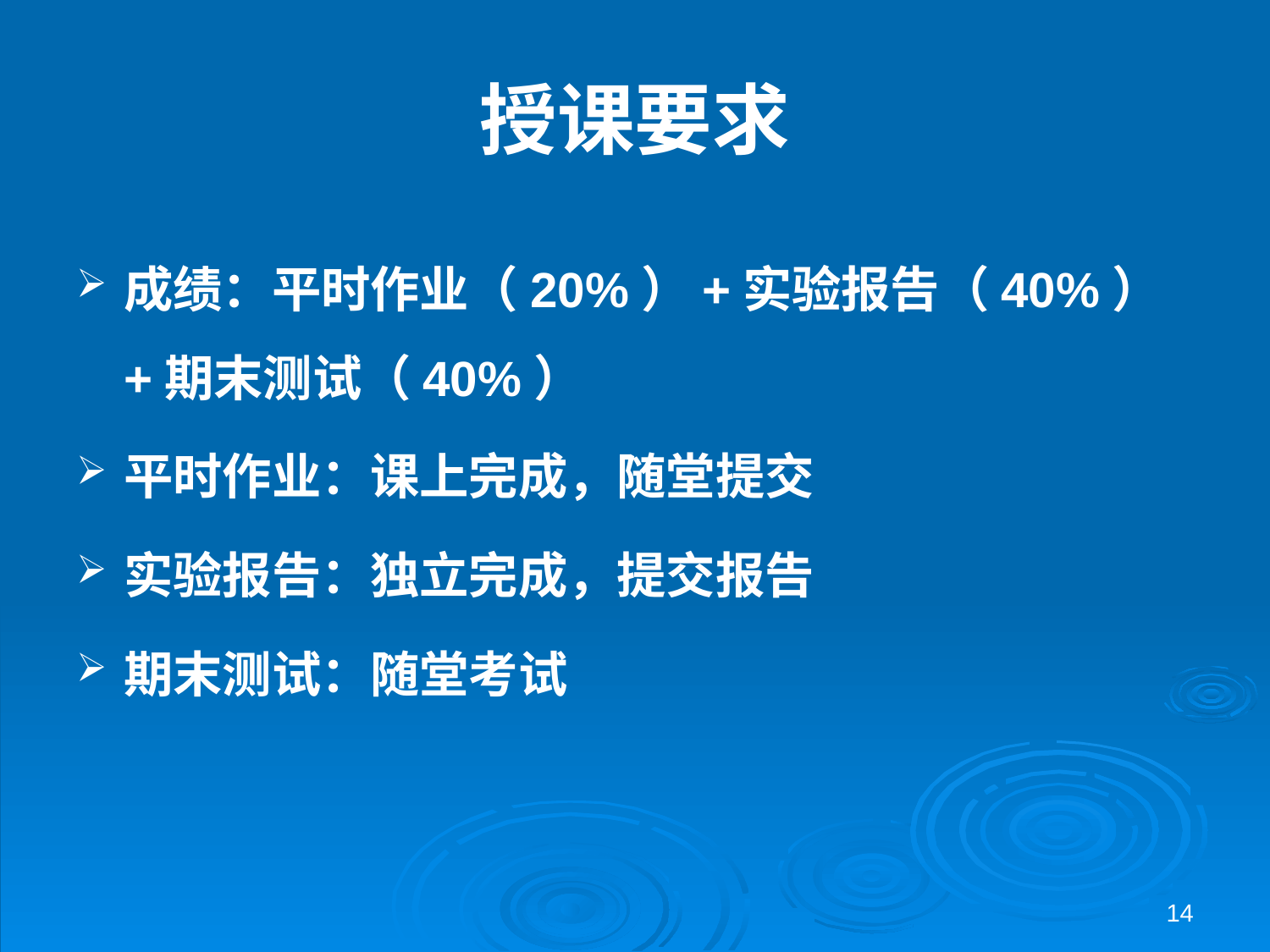

# 授课要求
成绩：平时作业（20%）+实验报告（40%）+期末测试（40%）
平时作业：课上完成，随堂提交
实验报告：独立完成，提交报告
期末测试：随堂考试
14